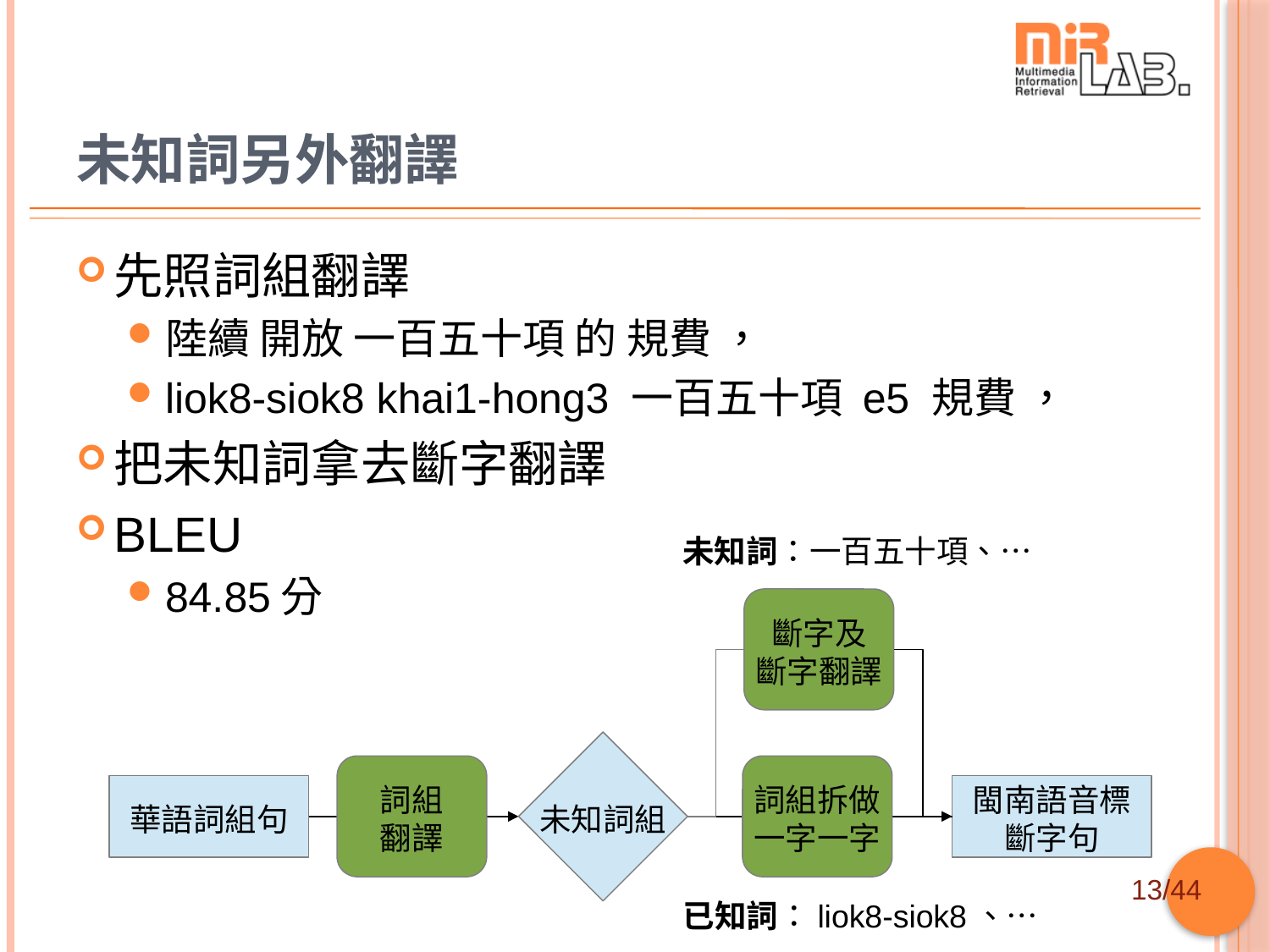

# 未知詞另外翻譯
先照詞組翻譯
陸續 開放 一百五十項 的 規費 ，
liok8-siok8 khai1-hong3 一百五十項 e5 規費 ，
把未知詞拿去斷字翻譯
BLEU
84.85分
未知詞：一百五十項、…
斷字及
斷字翻譯
未知詞組
詞組
翻譯
詞組拆做
一字一字
華語詞組句
閩南語音標
斷字句
已知詞：liok8-siok8、…